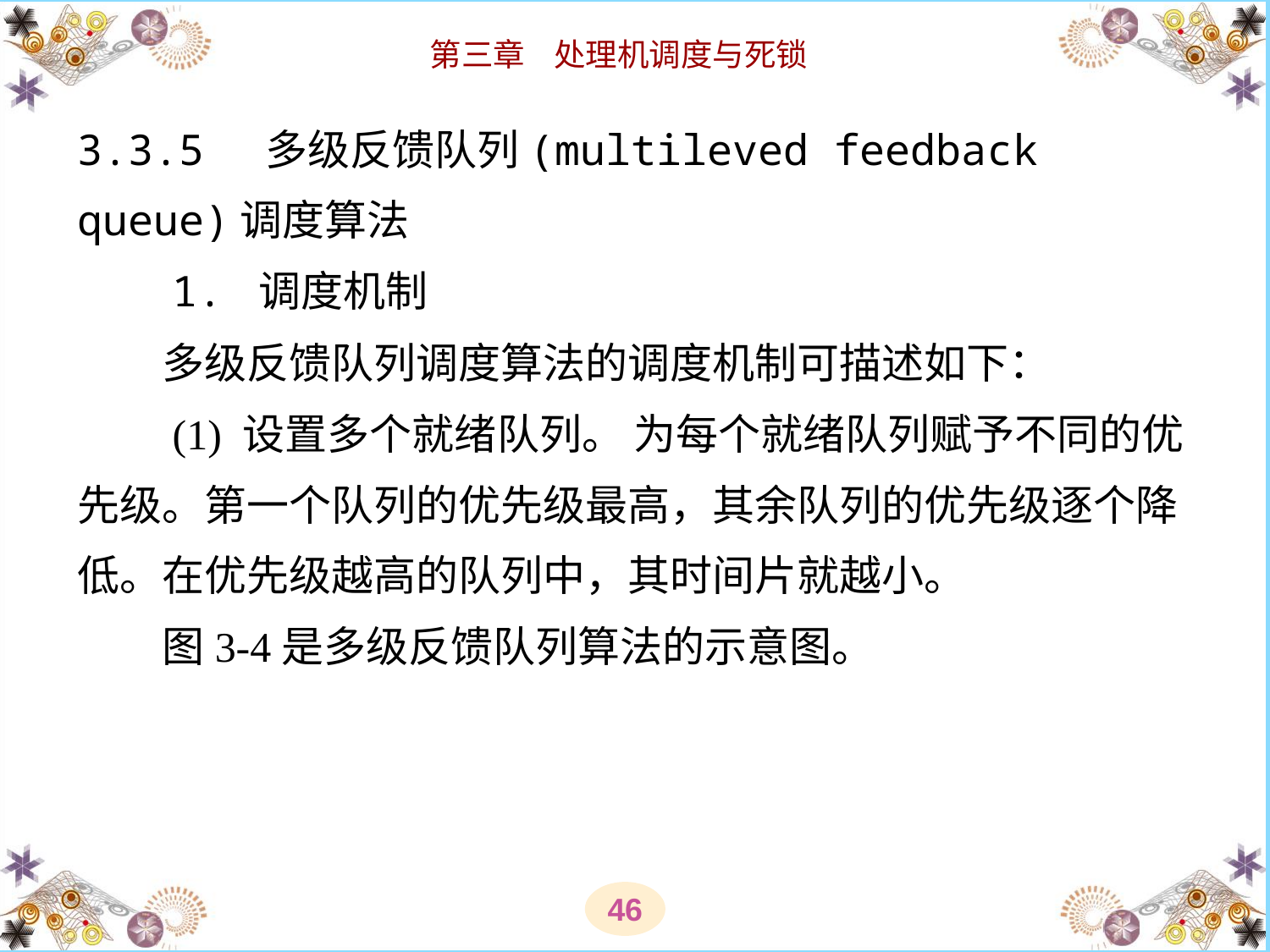

# 3.3.5  多级反馈队列(multileved feedback queue)调度算法 　　1. 调度机制 　　多级反馈队列调度算法的调度机制可描述如下： 　　(1) 设置多个就绪队列。 为每个就绪队列赋予不同的优先级。第一个队列的优先级最高，其余队列的优先级逐个降低。在优先级越高的队列中，其时间片就越小。 　　图3-4是多级反馈队列算法的示意图。